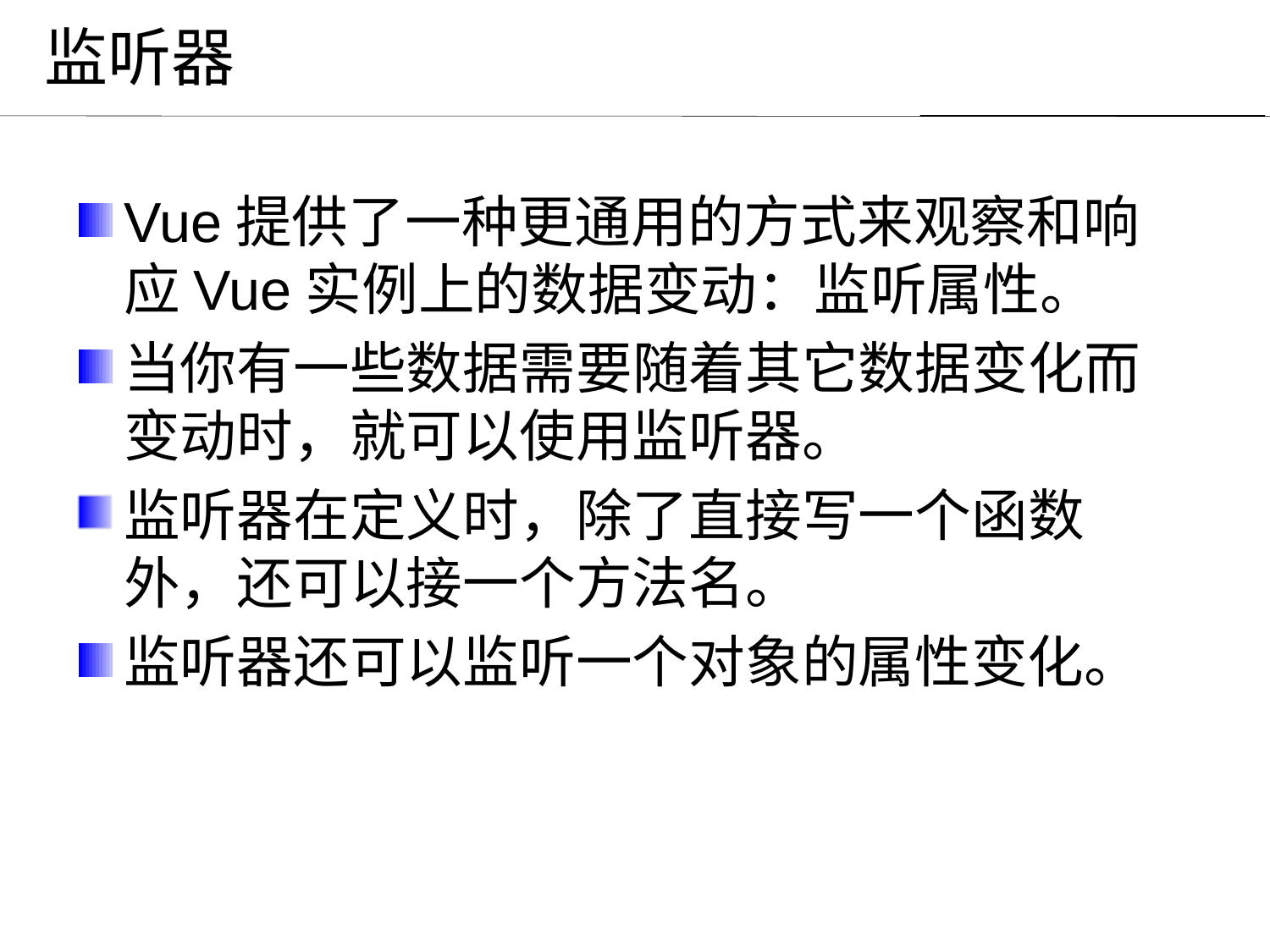

# 监听器
Vue提供了一种更通用的方式来观察和响应Vue实例上的数据变动：监听属性。
当你有一些数据需要随着其它数据变化而变动时，就可以使用监听器。
监听器在定义时，除了直接写一个函数外，还可以接一个方法名。
监听器还可以监听一个对象的属性变化。